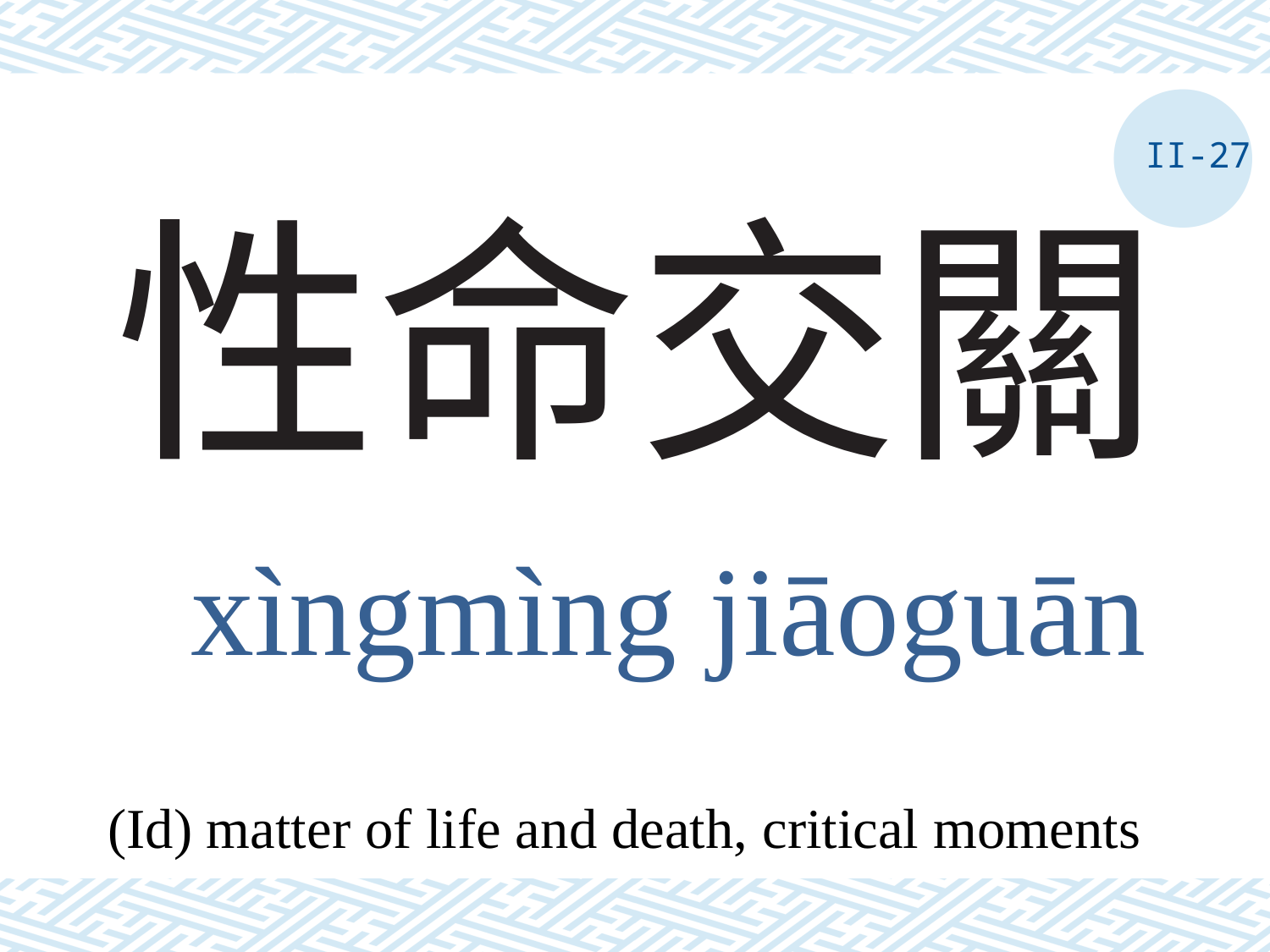

II-27

# 性命交關
xìngmìng jiāoguān
(Id) matter of life and death, critical moments